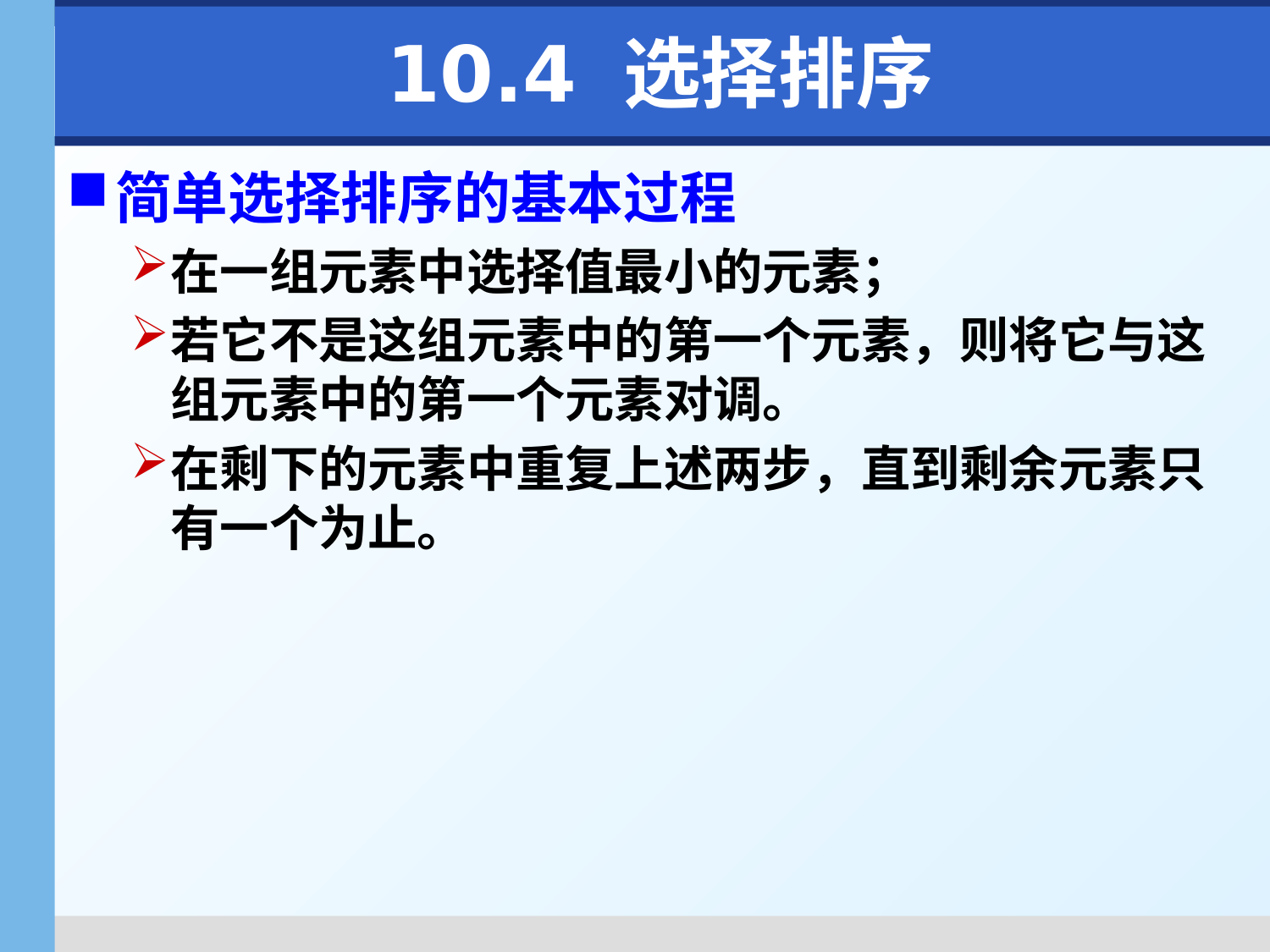

# 10.4 选择排序
简单选择排序的基本过程
在一组元素中选择值最小的元素；
若它不是这组元素中的第一个元素，则将它与这组元素中的第一个元素对调。
在剩下的元素中重复上述两步，直到剩余元素只有一个为止。